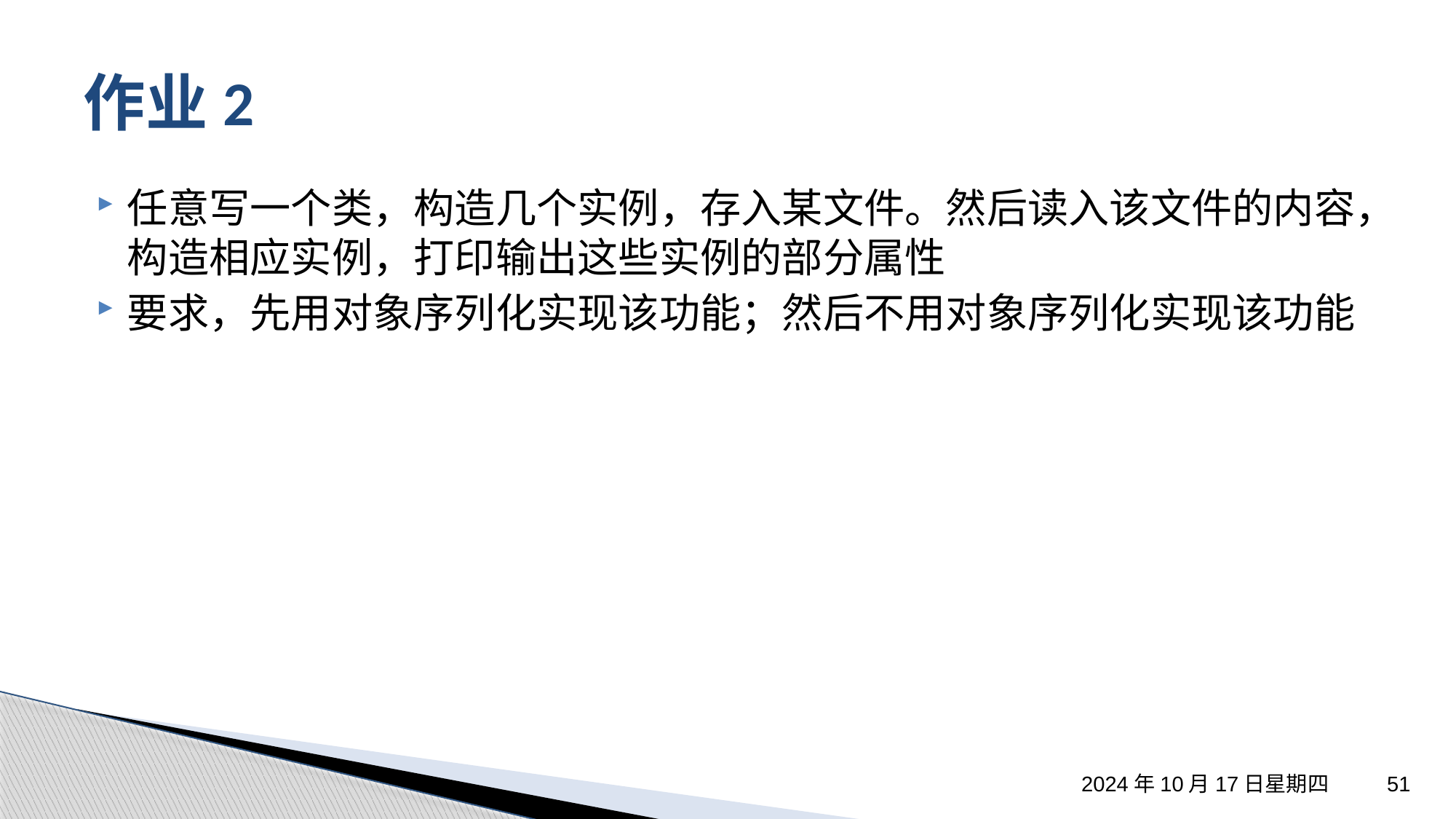

# 作业2
任意写一个类，构造几个实例，存入某文件。然后读入该文件的内容，构造相应实例，打印输出这些实例的部分属性
要求，先用对象序列化实现该功能；然后不用对象序列化实现该功能
2024年10月17日星期四
51